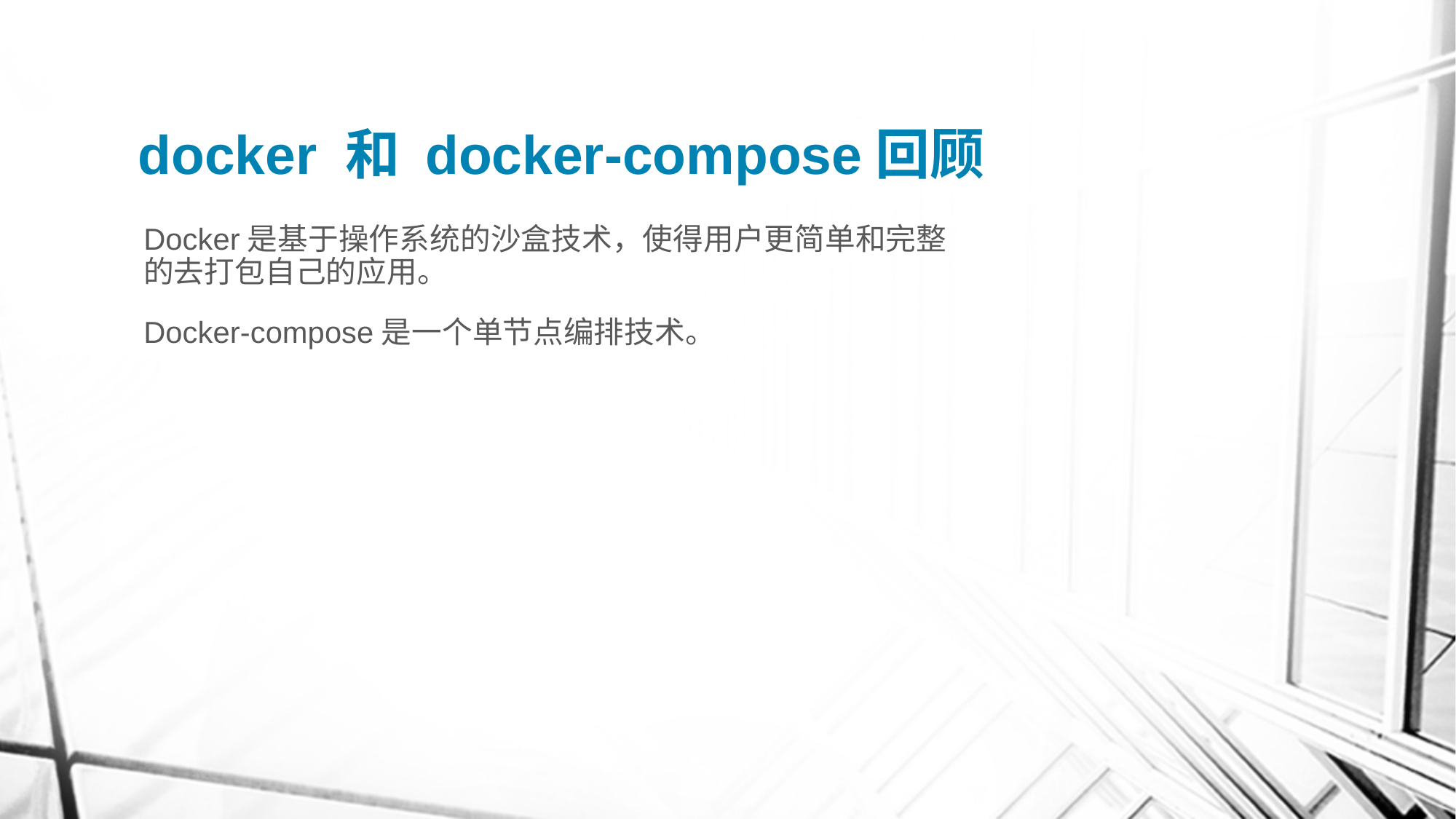

# docker 和 docker-compose回顾
Docker是基于操作系统的沙盒技术，使得用户更简单和完整的去打包自己的应用。
Docker-compose是一个单节点编排技术。